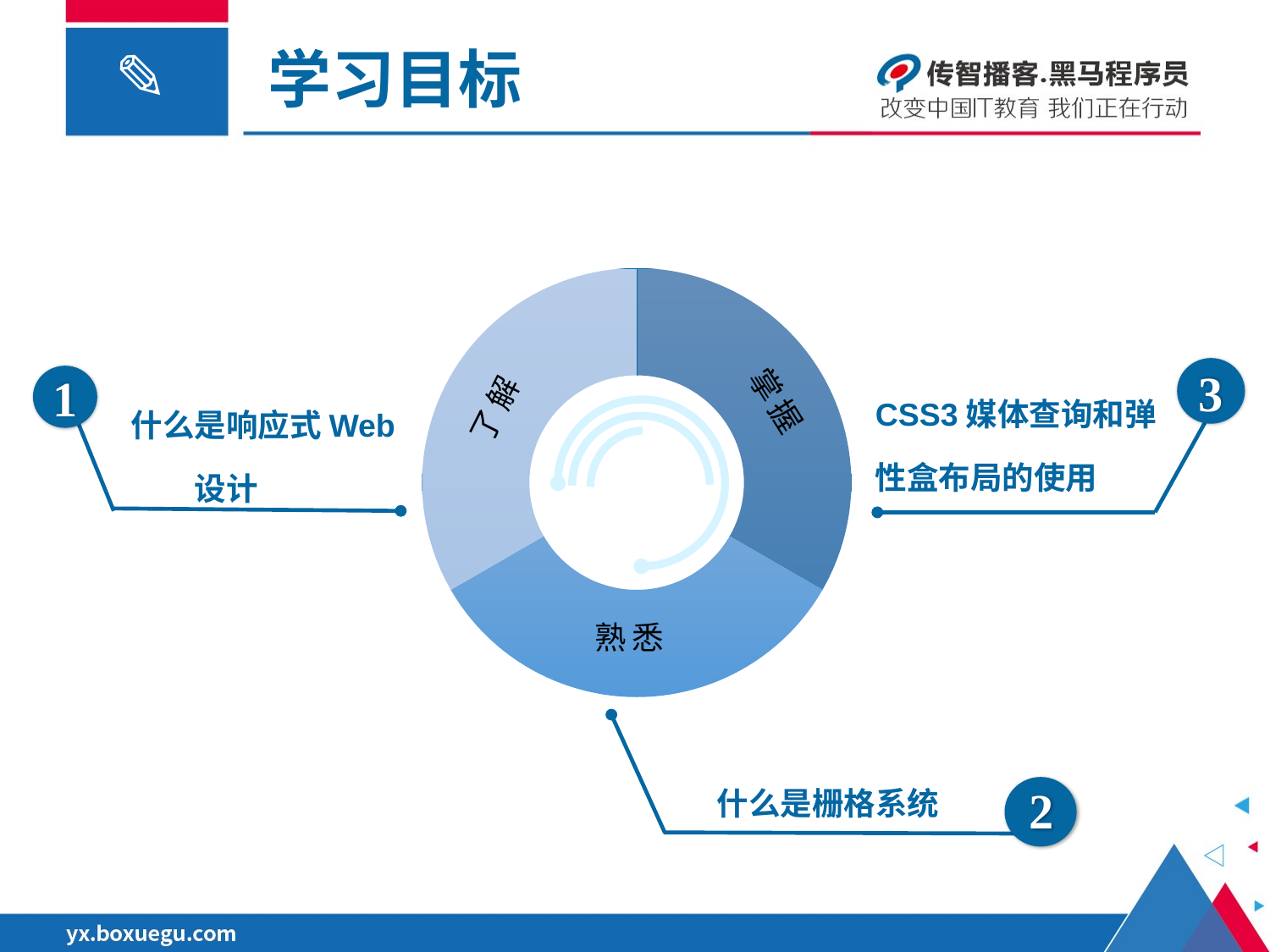

# 学习目标

### Chart

| Category | 销售额 |
|---|---|
| 掌握知识 | 3.333333333 |
| 理解知识 | 3.333333333 |
| 了解知识 | 3.333333333 |
了解
掌握
熟悉
了解
掌握
熟悉
3

	CSS3媒体查询和弹性盒布局的使用
什么是响应式Web设计
1

什么是栅格系统
2